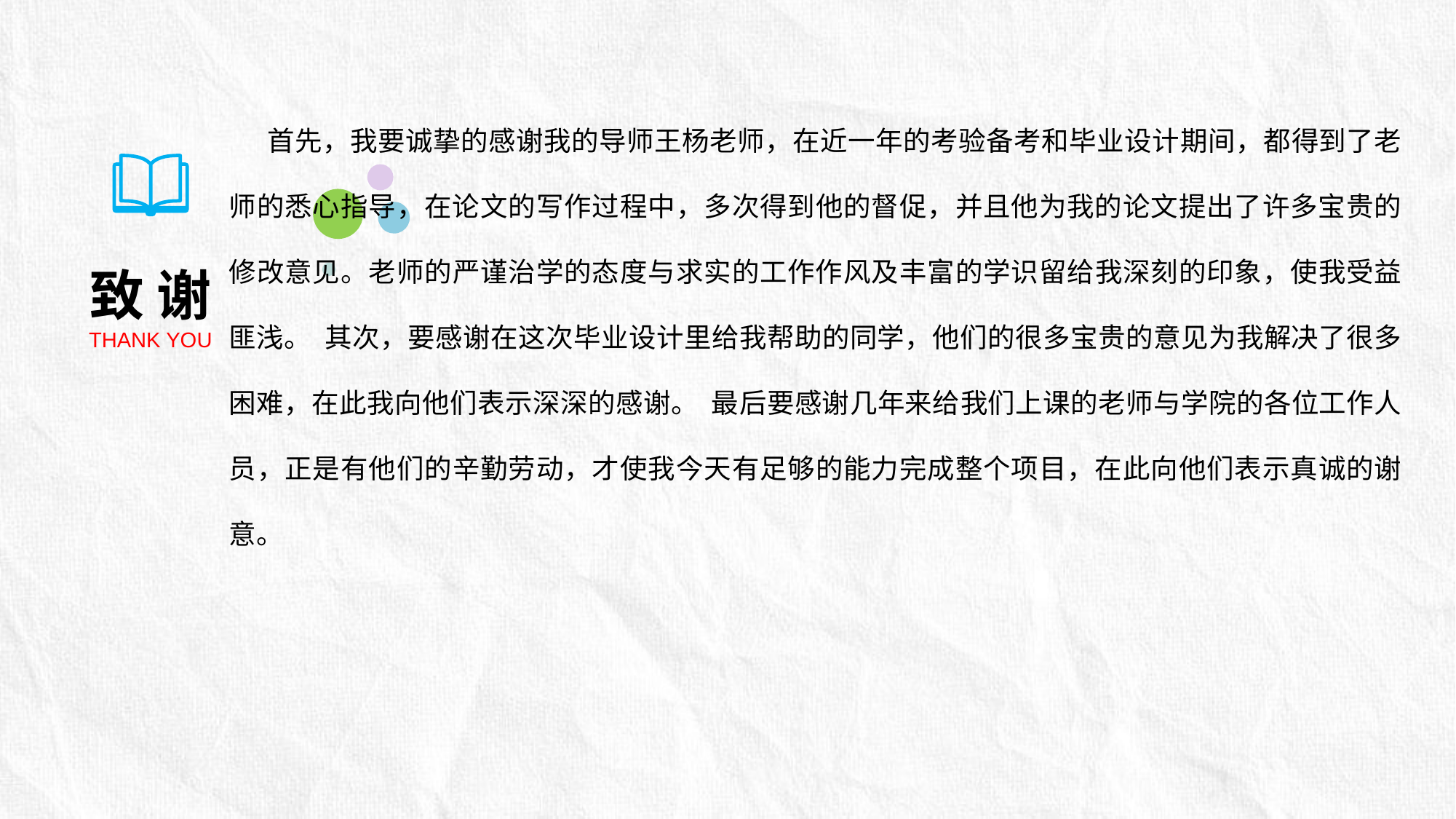

首先，我要诚挚的感谢我的导师王杨老师，在近一年的考验备考和毕业设计期间，都得到了老师的悉心指导，在论文的写作过程中，多次得到他的督促，并且他为我的论文提出了许多宝贵的修改意见。老师的严谨治学的态度与求实的工作作风及丰富的学识留给我深刻的印象，使我受益匪浅。  其次，要感谢在这次毕业设计里给我帮助的同学，他们的很多宝贵的意见为我解决了很多困难，在此我向他们表示深深的感谢。  最后要感谢几年来给我们上课的老师与学院的各位工作人员，正是有他们的辛勤劳动，才使我今天有足够的能力完成整个项目，在此向他们表示真诚的谢意。

致 谢
THANK YOU